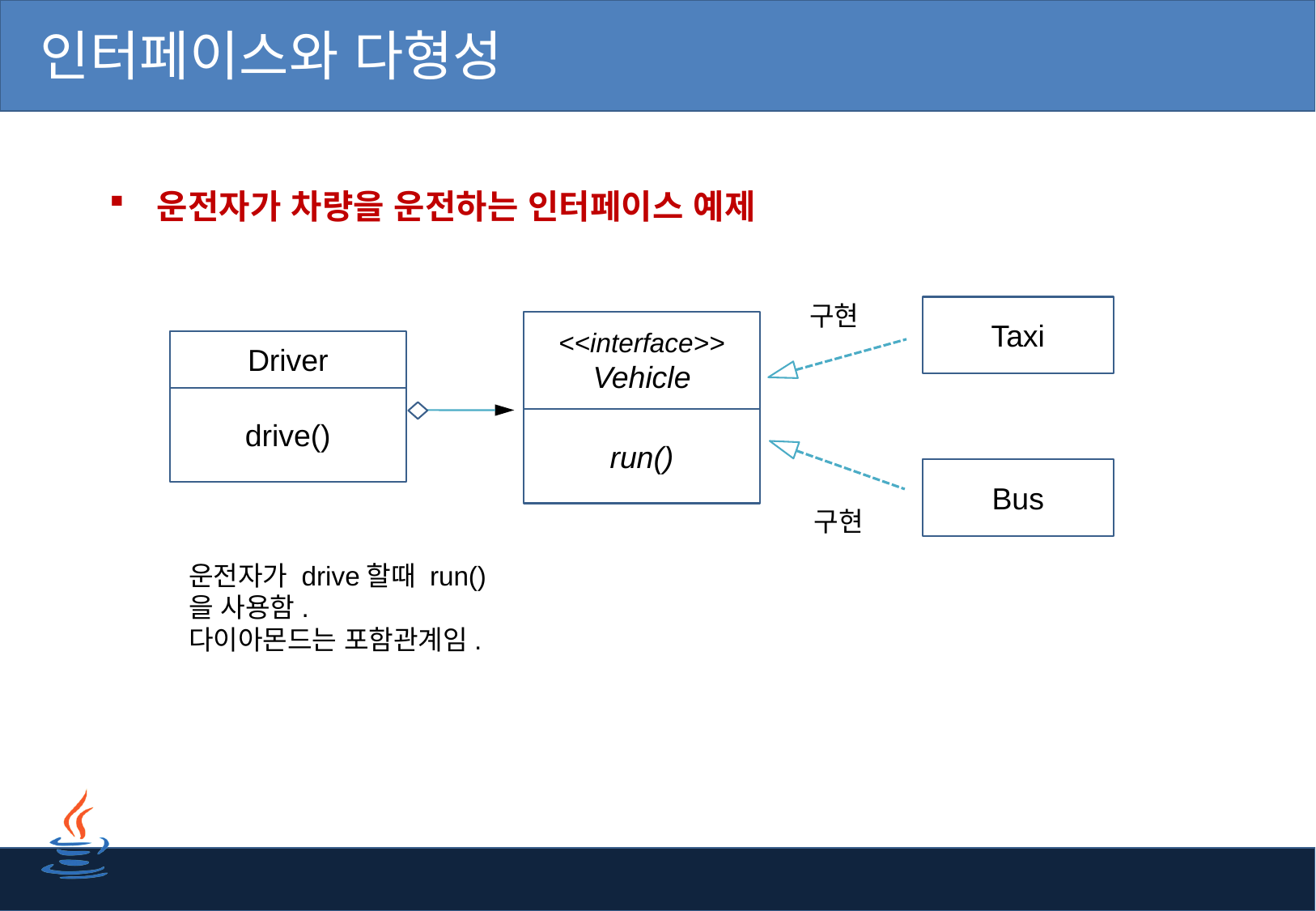

# 인터페이스와 다형성
 운전자가 차량을 운전하는 인터페이스 예제
구현
Taxi
<<interface>>
Vehicle
Driver

drive()

run()

Bus
구현
운전자가 drive할때 run()을 사용함.
다이아몬드는 포함관계임.
26